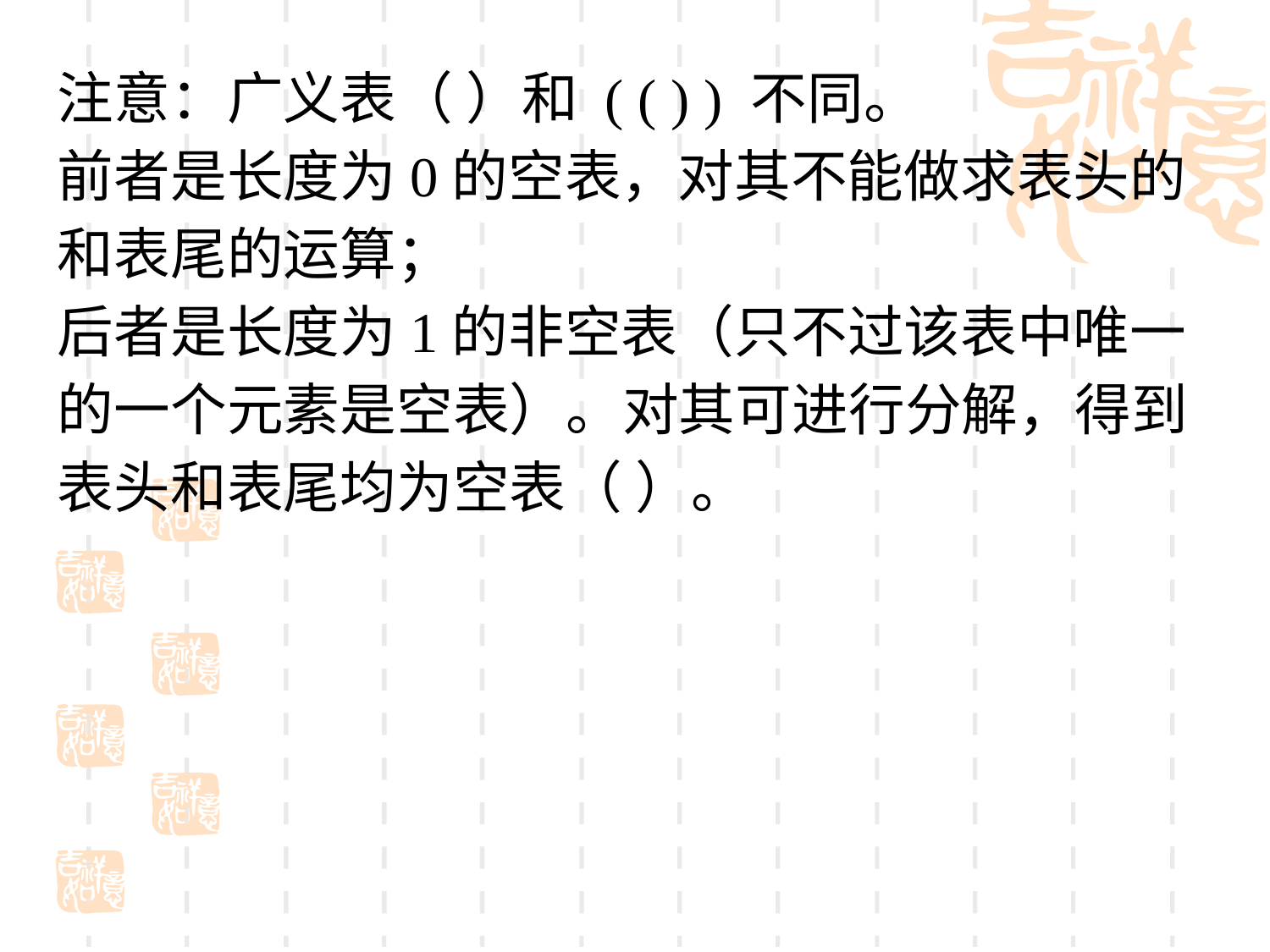

注意：广义表（ ）和 ( ( ) ) 不同。
前者是长度为0的空表，对其不能做求表头的和表尾的运算；
后者是长度为1的非空表（只不过该表中唯一的一个元素是空表）。对其可进行分解，得到表头和表尾均为空表（ ）。